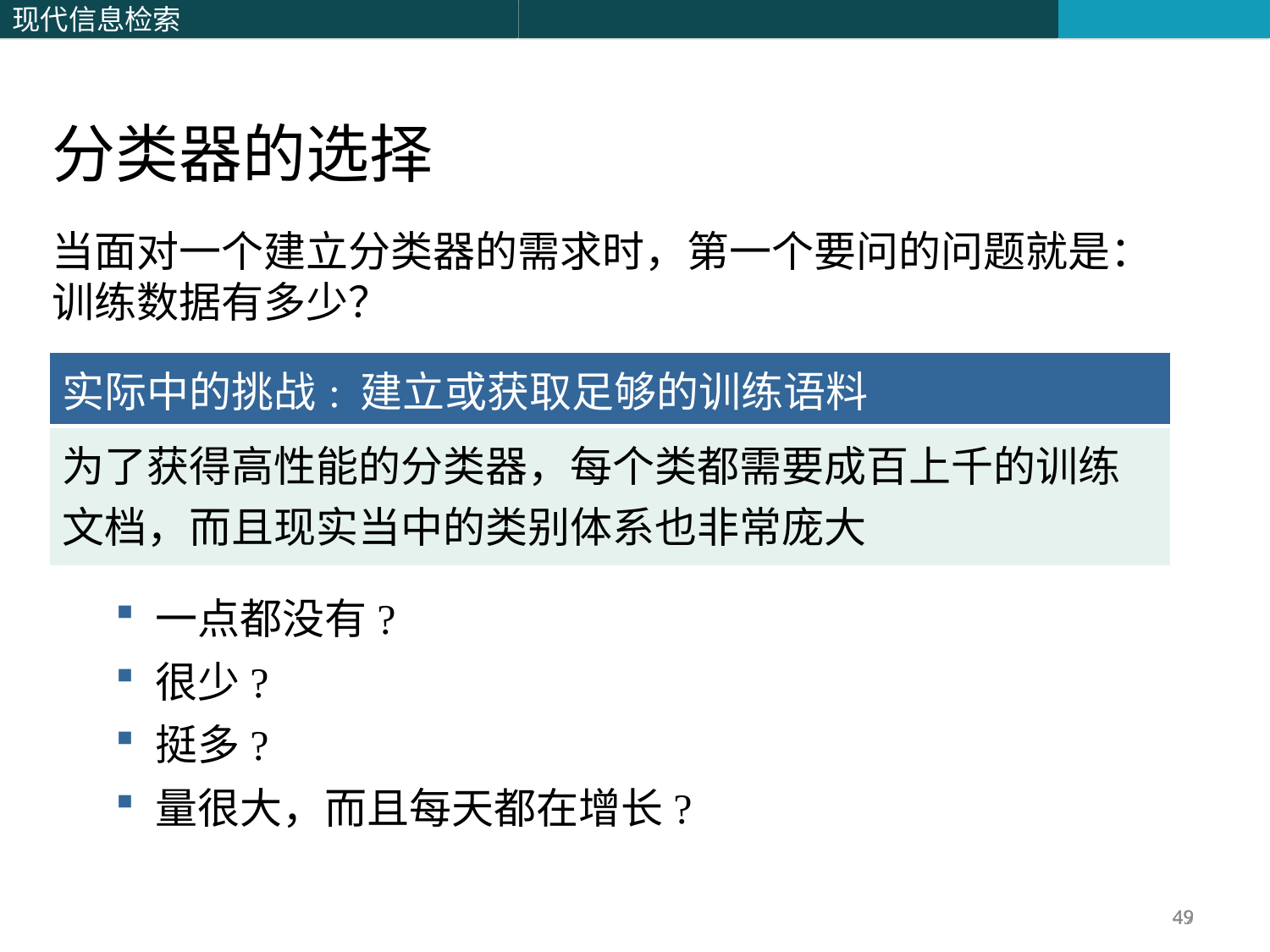

分类器的选择
当面对一个建立分类器的需求时，第一个要问的问题就是：训练数据有多少？

一点都没有?
很少?
挺多?
量很大，而且每天都在增长?

| 实际中的挑战: 建立或获取足够的训练语料 |
| --- |
| 为了获得高性能的分类器，每个类都需要成百上千的训练文档，而且现实当中的类别体系也非常庞大 |
49
49